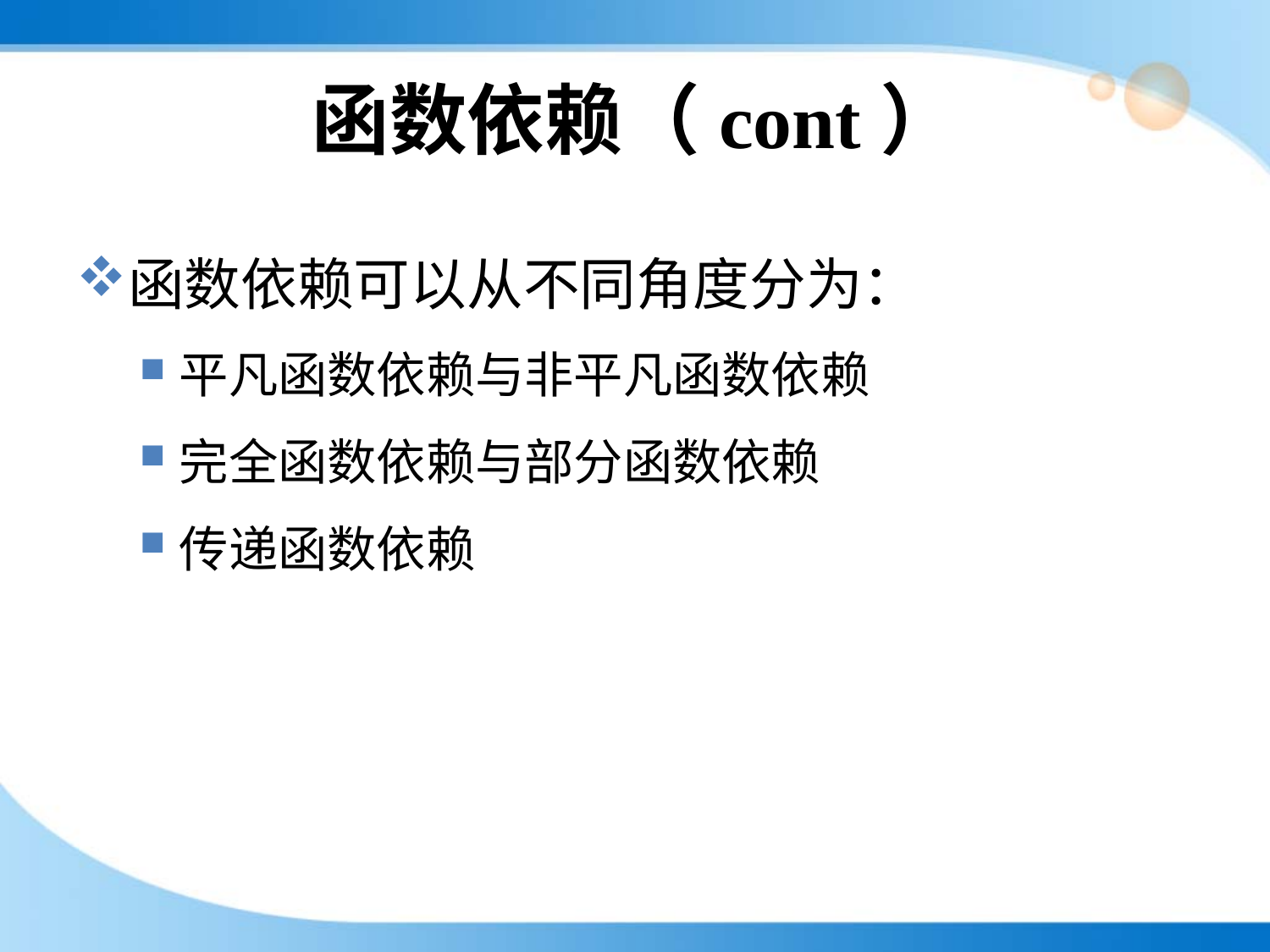

# 函数依赖（cont）
函数依赖可以从不同角度分为：
平凡函数依赖与非平凡函数依赖
完全函数依赖与部分函数依赖
传递函数依赖